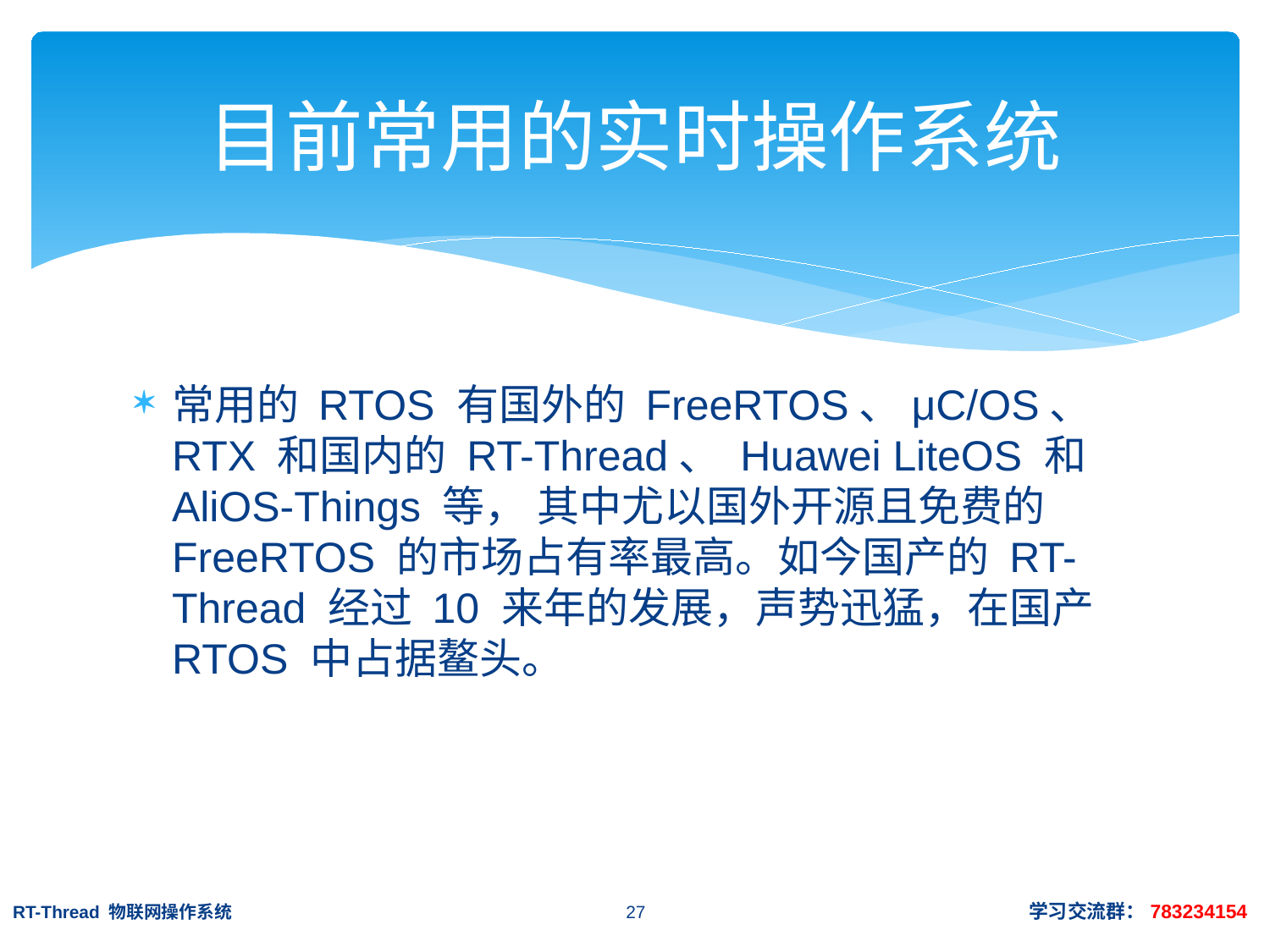

# 目前常用的实时操作系统
常用的 RTOS 有国外的 FreeRTOS、μC/OS、 RTX 和国内的 RT-Thread、 Huawei LiteOS 和 AliOS-Things 等， 其中尤以国外开源且免费的 FreeRTOS 的市场占有率最高。如今国产的 RT-Thread 经过 10 来年的发展，声势迅猛，在国产 RTOS 中占据鳌头。
RT-Thread 物联网操作系统							学习交流群：783234154
27